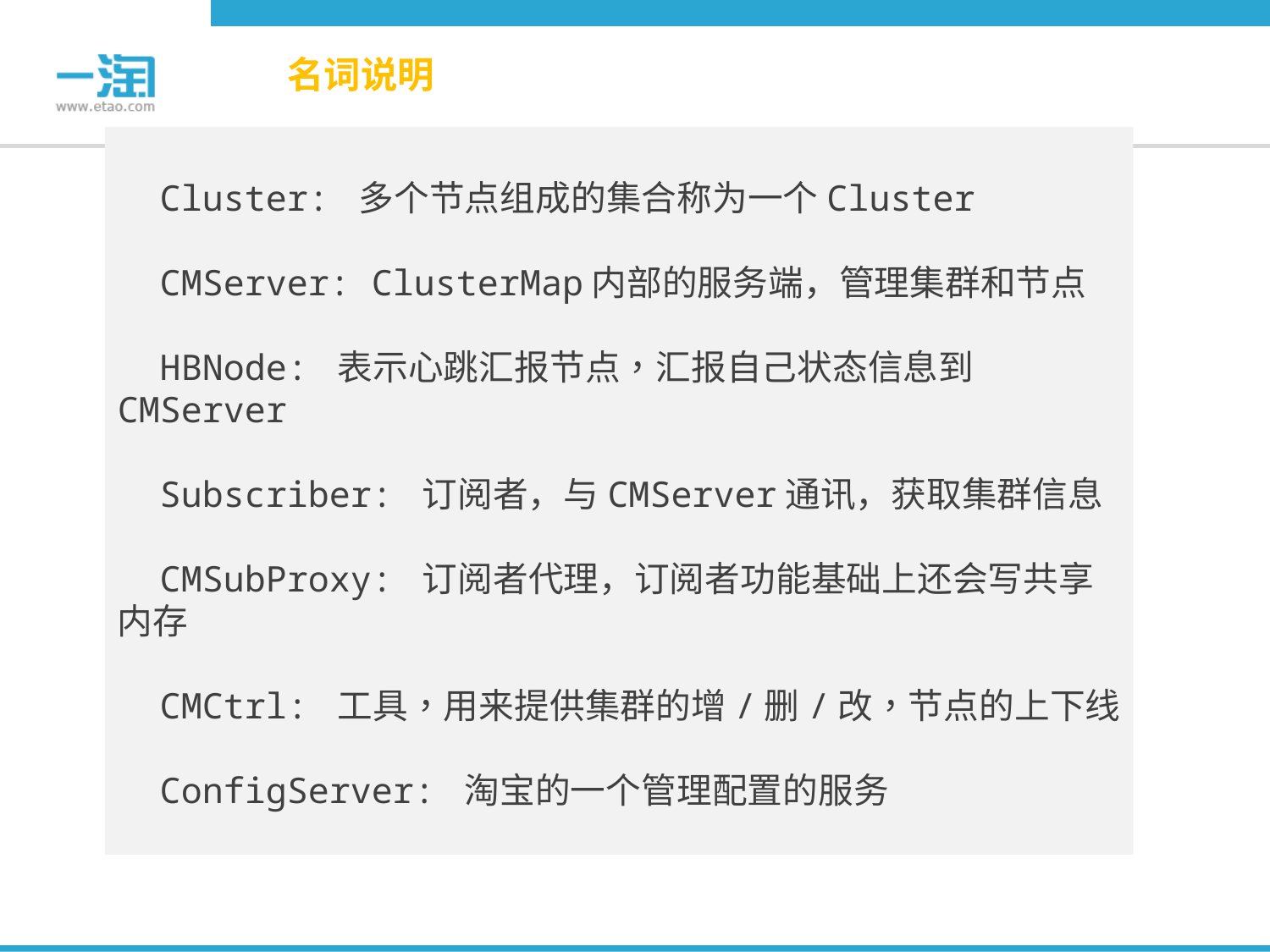

# 名词说明

  Cluster: 多个节点组成的集合称为一个Cluster

  CMServer: ClusterMap内部的服务端，管理集群和节点

  HBNode: 表示心跳汇报节点，汇报自己状态信息到CMServer

  Subscriber: 订阅者，与CMServer通讯，获取集群信息

  CMSubProxy: 订阅者代理，订阅者功能基础上还会写共享内存

  CMCtrl: 工具，用来提供集群的增/删/改，节点的上下线

  ConfigServer: 淘宝的一个管理配置的服务